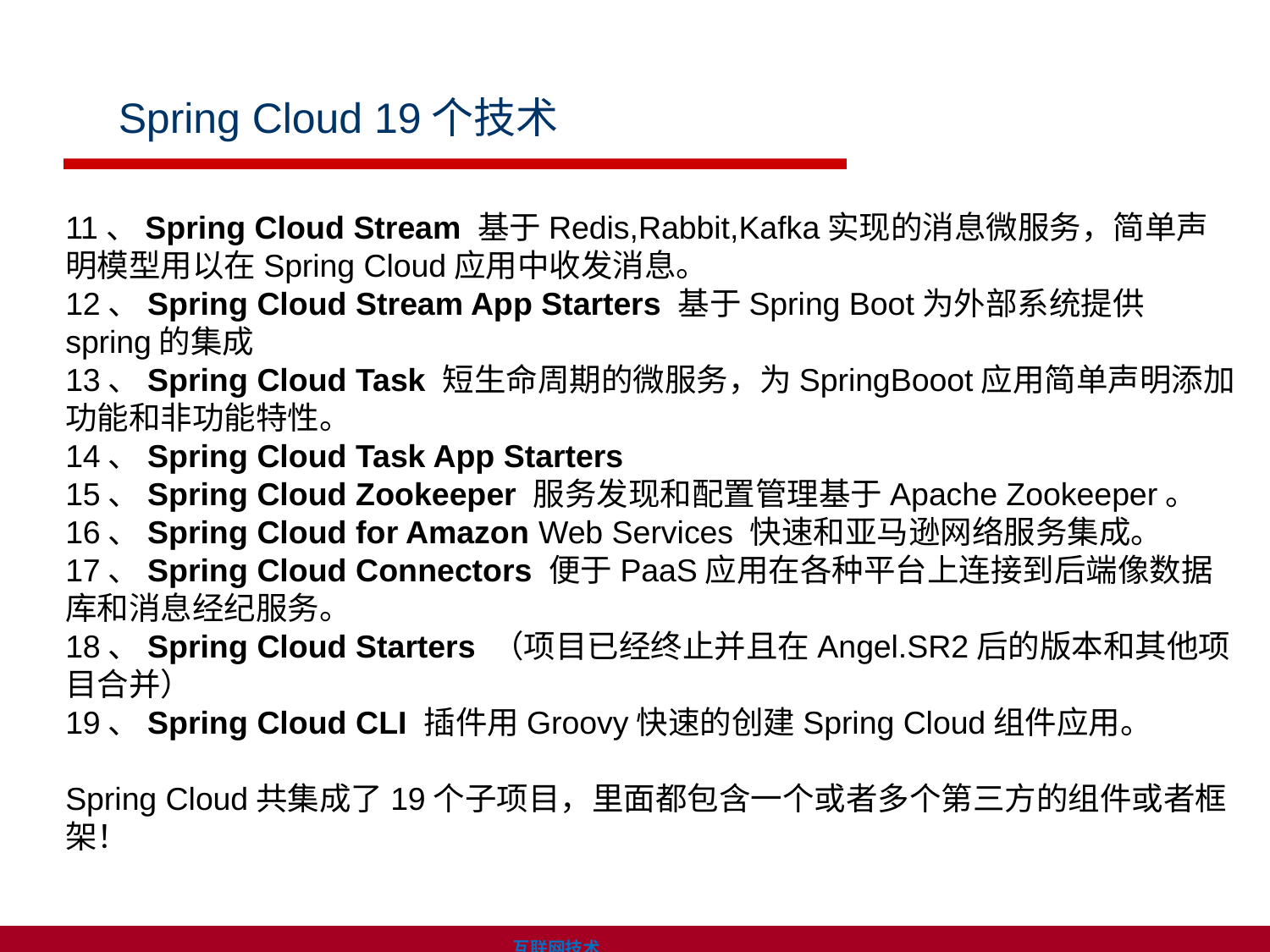

Spring Cloud 19个技术
11、Spring Cloud Stream 基于Redis,Rabbit,Kafka实现的消息微服务，简单声明模型用以在Spring Cloud应用中收发消息。
12、Spring Cloud Stream App Starters 基于Spring Boot为外部系统提供spring的集成
13、Spring Cloud Task 短生命周期的微服务，为SpringBooot应用简单声明添加功能和非功能特性。
14、Spring Cloud Task App Starters
15、Spring Cloud Zookeeper 服务发现和配置管理基于Apache Zookeeper。
16、Spring Cloud for Amazon Web Services 快速和亚马逊网络服务集成。
17、Spring Cloud Connectors 便于PaaS应用在各种平台上连接到后端像数据库和消息经纪服务。
18、Spring Cloud Starters （项目已经终止并且在Angel.SR2后的版本和其他项目合并）
19、Spring Cloud CLI 插件用Groovy快速的创建Spring Cloud组件应用。

Spring Cloud共集成了19个子项目，里面都包含一个或者多个第三方的组件或者框架！